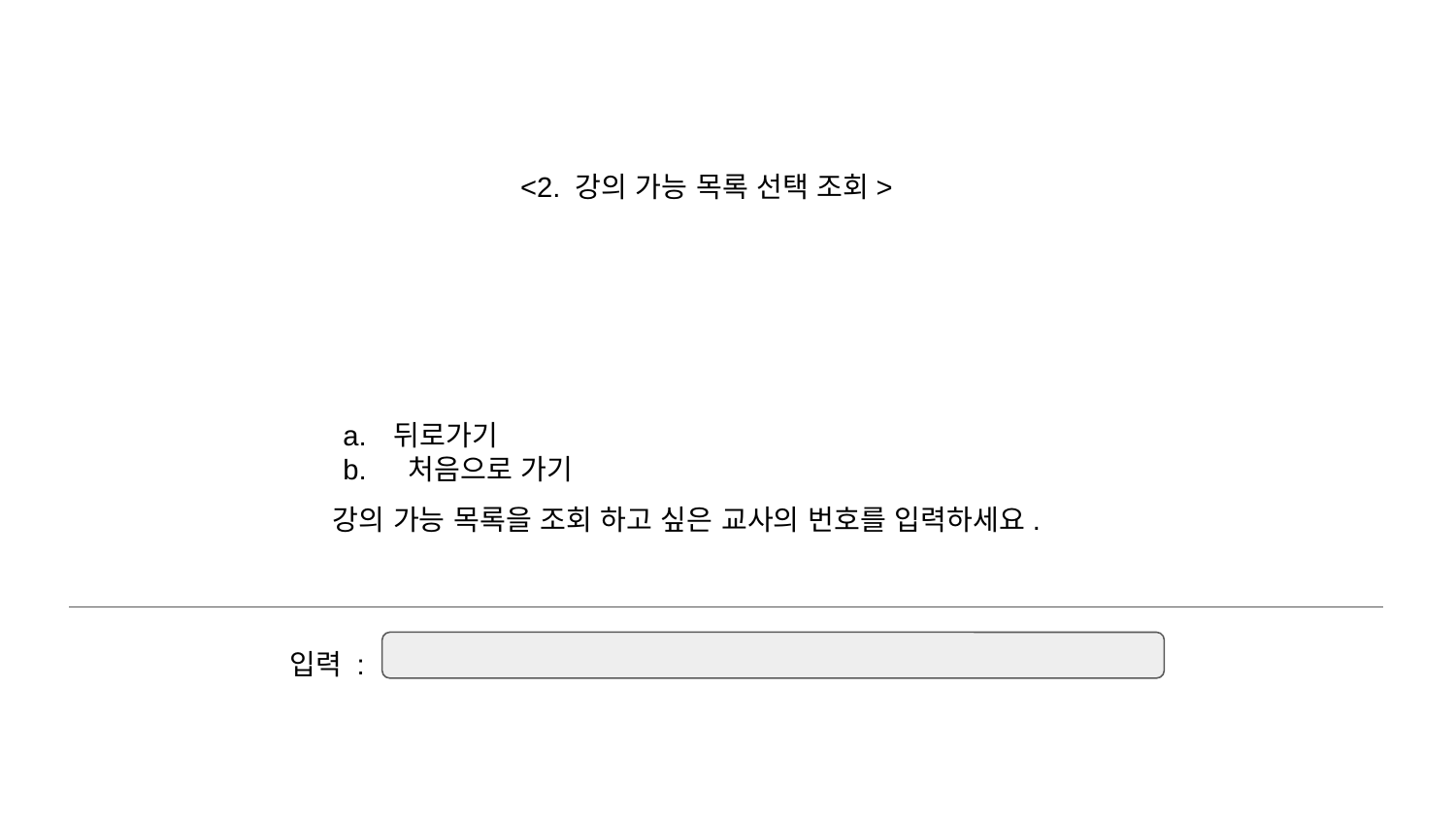

<2. 강의 가능 목록 선택 조회>

뒤로가기
 처음으로 가기
강의 가능 목록을 조회 하고 싶은 교사의 번호를 입력하세요.
입력 :